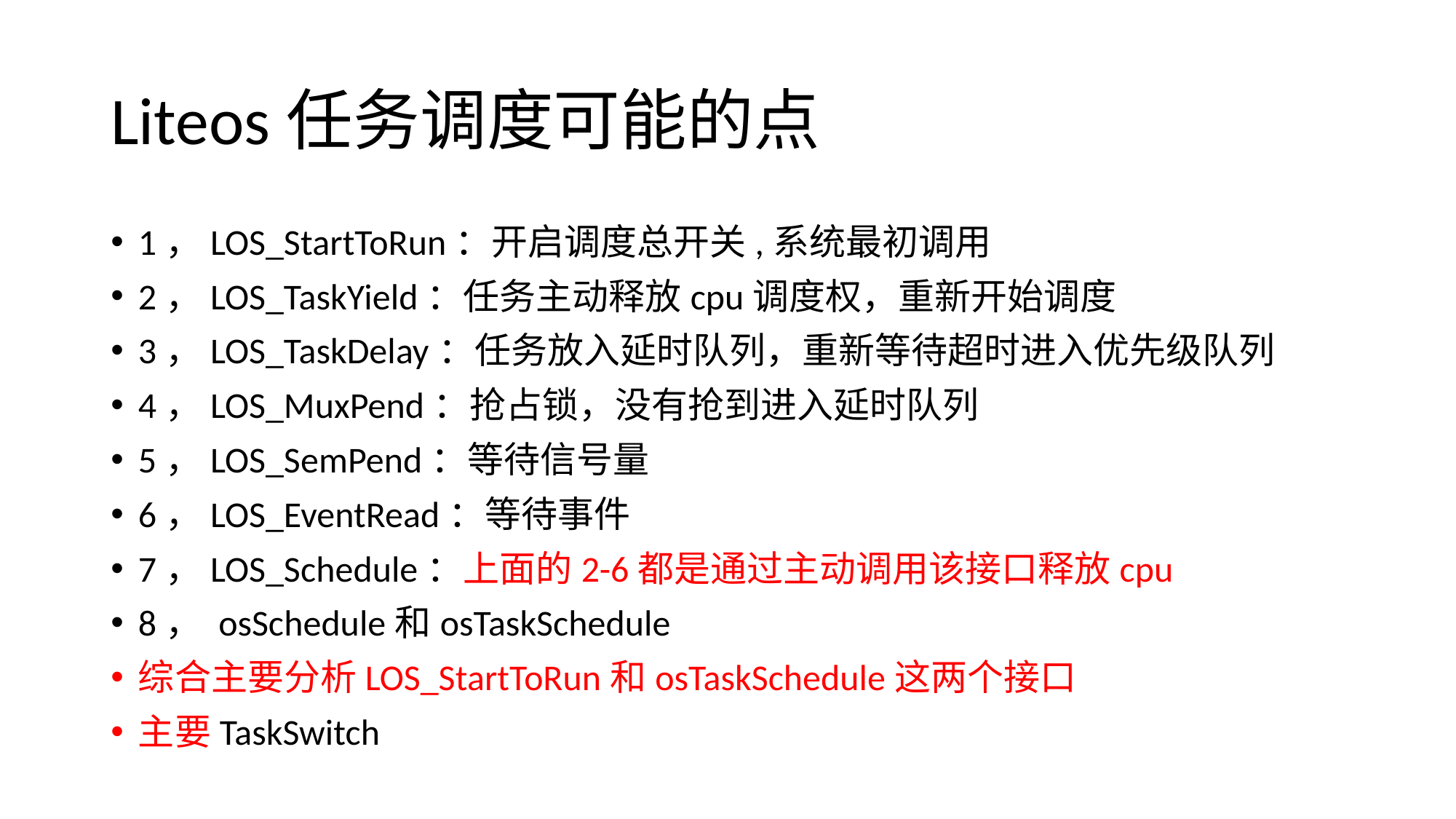

# Liteos任务调度可能的点
1，LOS_StartToRun：开启调度总开关,系统最初调用
2，LOS_TaskYield：任务主动释放cpu调度权，重新开始调度
3，LOS_TaskDelay：任务放入延时队列，重新等待超时进入优先级队列
4，LOS_MuxPend：抢占锁，没有抢到进入延时队列
5，LOS_SemPend：等待信号量
6，LOS_EventRead：等待事件
7，LOS_Schedule：上面的2-6都是通过主动调用该接口释放cpu
8， osSchedule和osTaskSchedule
综合主要分析LOS_StartToRun和osTaskSchedule这两个接口
主要TaskSwitch